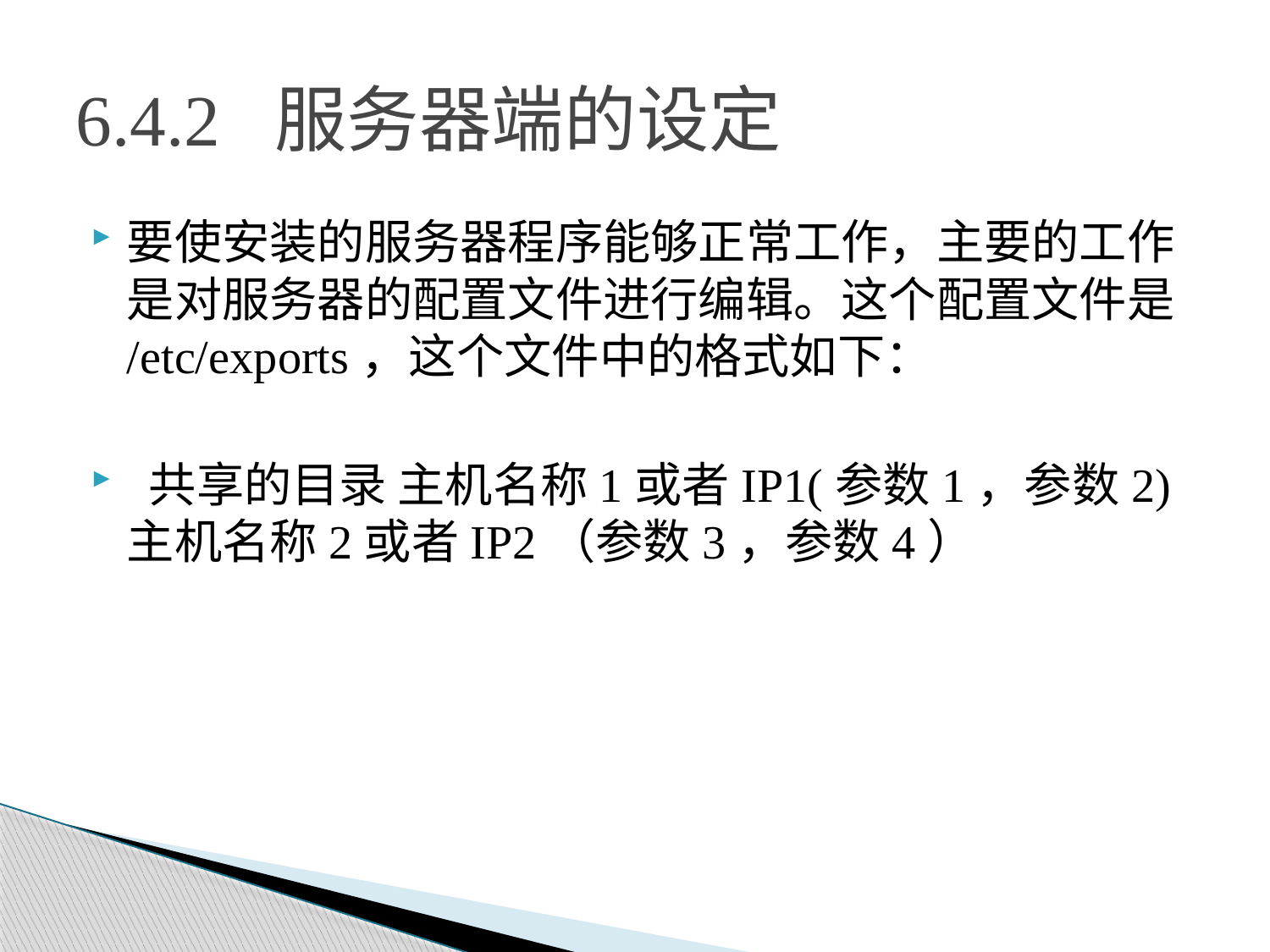

# 6.4.2  服务器端的设定
要使安装的服务器程序能够正常工作，主要的工作是对服务器的配置文件进行编辑。这个配置文件是/etc/exports，这个文件中的格式如下：

 共享的目录 主机名称1或者IP1(参数1，参数2) 主机名称2或者IP2（参数3，参数4）